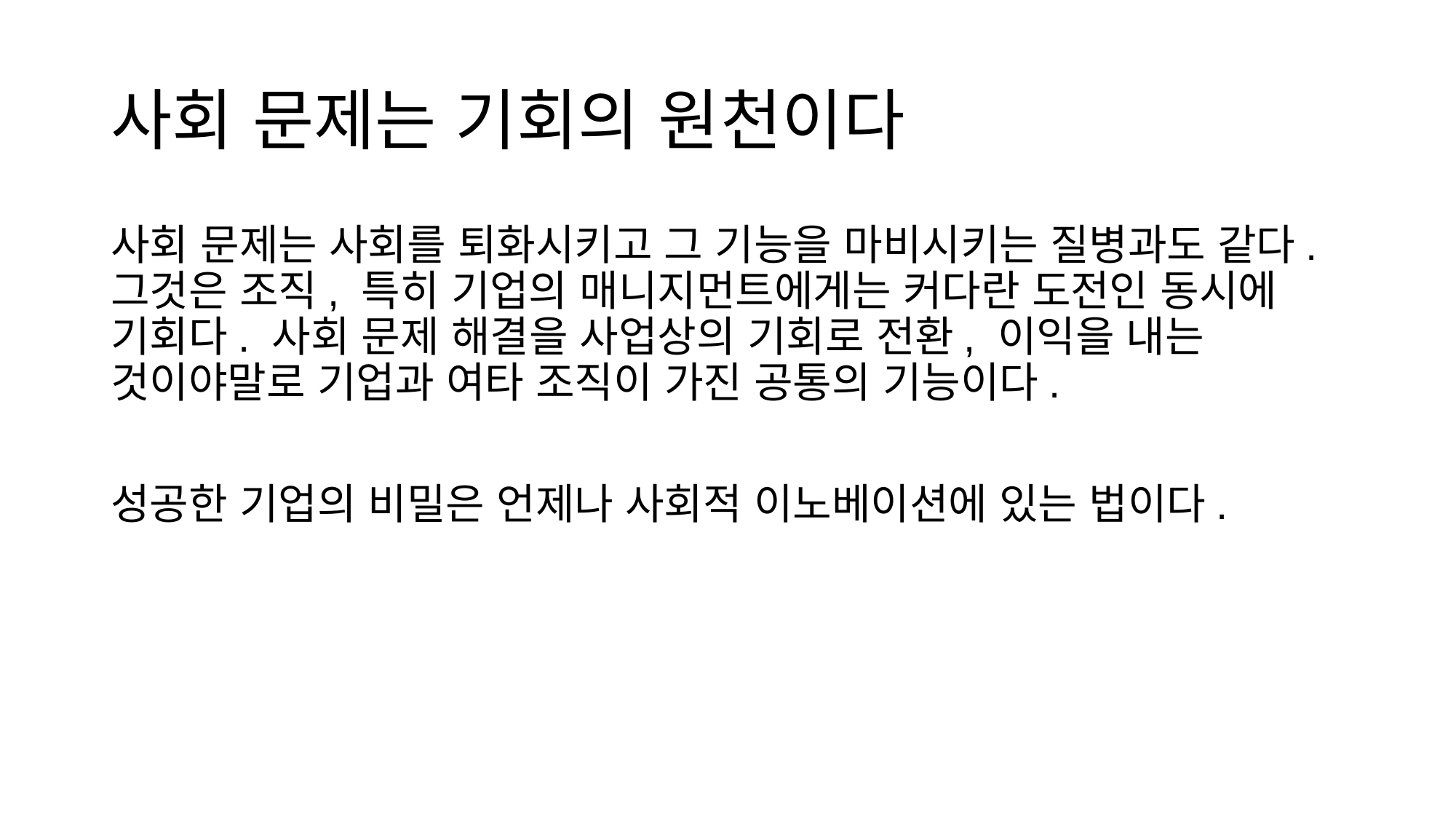

# 사회 문제는 기회의 원천이다
사회 문제는 사회를 퇴화시키고 그 기능을 마비시키는 질병과도 같다. 그것은 조직, 특히 기업의 매니지먼트에게는 커다란 도전인 동시에 기회다. 사회 문제 해결을 사업상의 기회로 전환, 이익을 내는 것이야말로 기업과 여타 조직이 가진 공통의 기능이다.

성공한 기업의 비밀은 언제나 사회적 이노베이션에 있는 법이다.